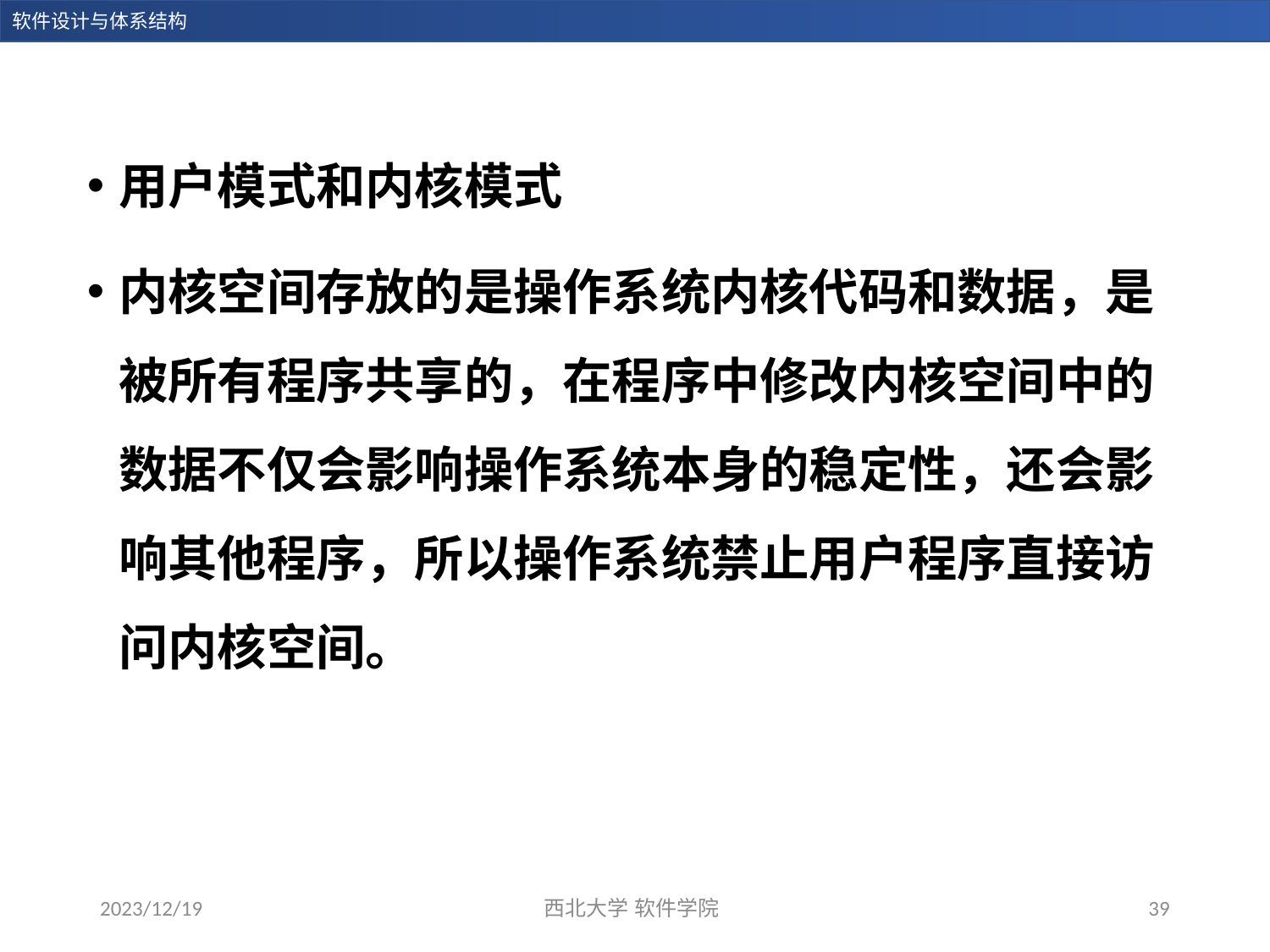

用户模式和内核模式
内核空间存放的是操作系统内核代码和数据，是被所有程序共享的，在程序中修改内核空间中的数据不仅会影响操作系统本身的稳定性，还会影响其他程序，所以操作系统禁止用户程序直接访问内核空间。

2023/12/19
西北大学 软件学院
39